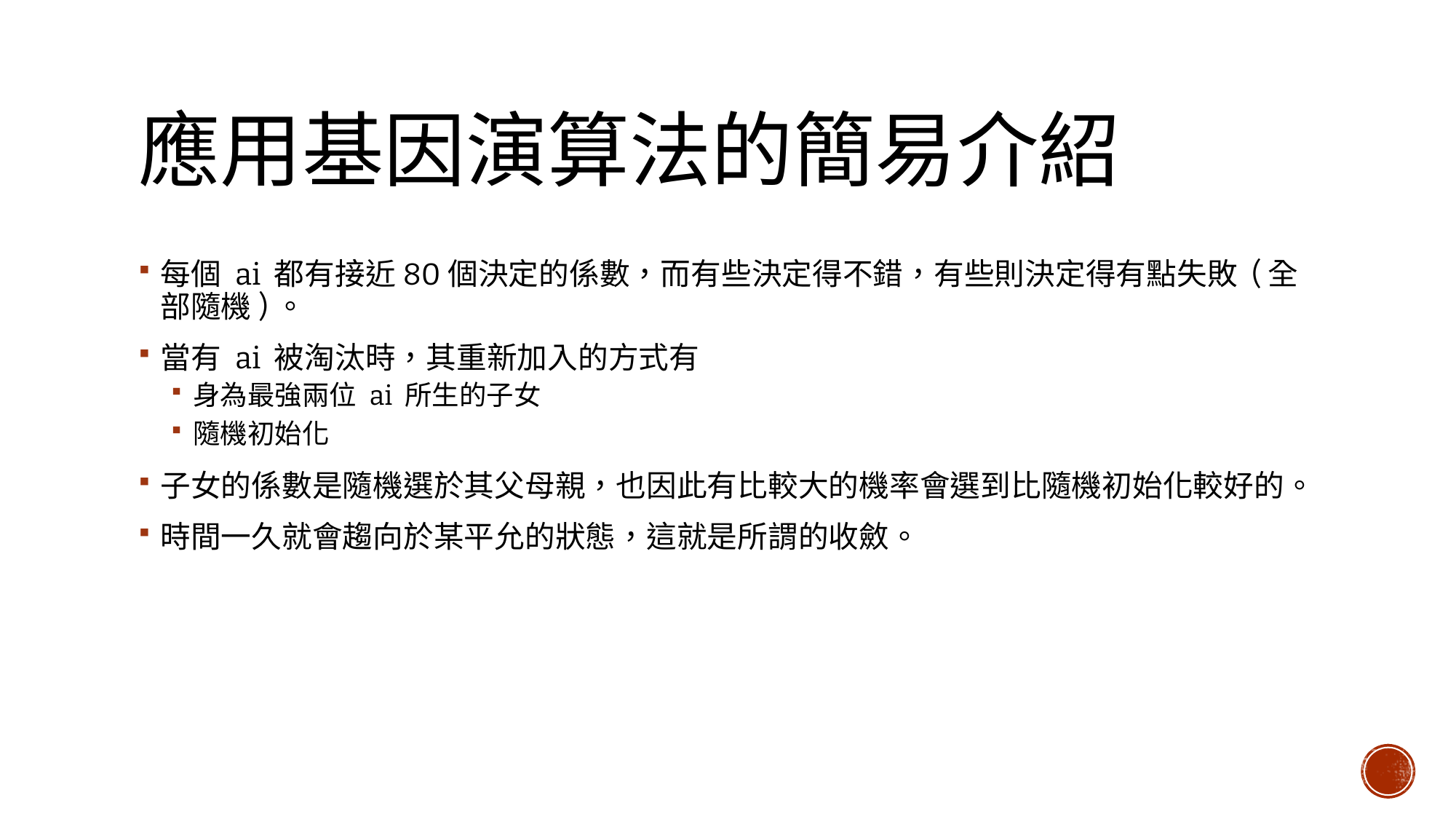

# 應用基因演算法的簡易介紹
每個 ai 都有接近80個決定的係數，而有些決定得不錯，有些則決定得有點失敗 (全部隨機)。
當有 ai 被淘汰時，其重新加入的方式有
身為最強兩位 ai 所生的子女
隨機初始化
子女的係數是隨機選於其父母親，也因此有比較大的機率會選到比隨機初始化較好的。
時間一久就會趨向於某平允的狀態，這就是所謂的收斂。